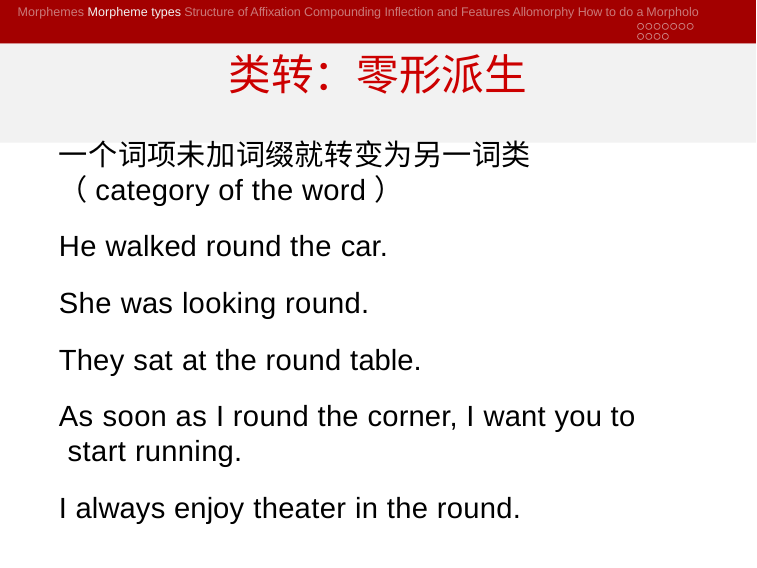

Morphemes Morpheme types Structure of Affixation Compounding Inflection and Features Allomorphy How to do a Morpholo
# 类转：零形派生
一个词项未加词缀就转变为另一词类（category of the word）
He walked round the car.  She was looking round.  They sat at the round table.
As soon as I round the corner, I want you to  start running.
I always enjoy theater in the round.